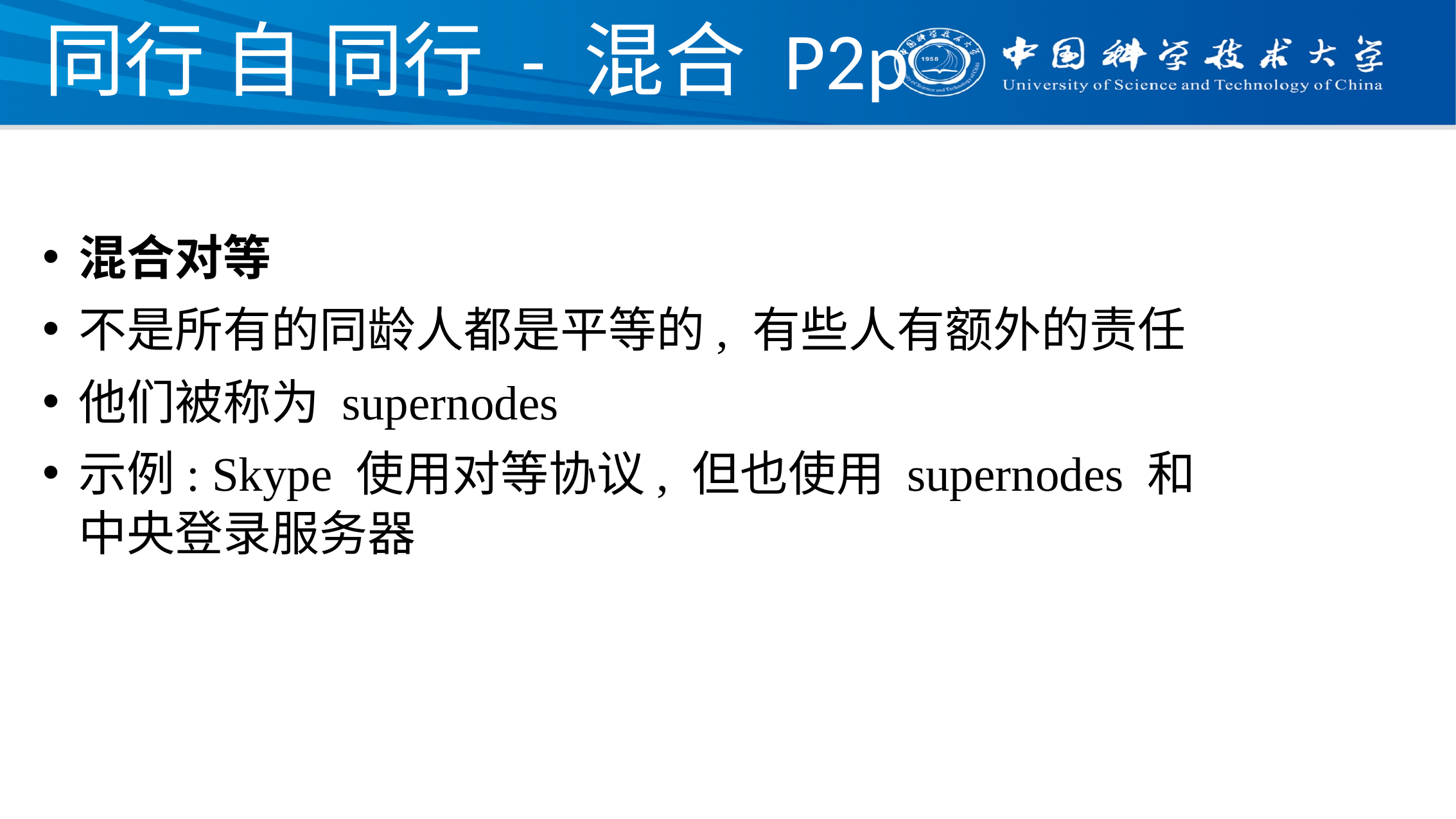

# 同行 自 同行 - 混合 P2p
混合对等
不是所有的同龄人都是平等的, 有些人有额外的责任
他们被称为 supernodes
示例: Skype 使用对等协议, 但也使用 supernodes 和中央登录服务器